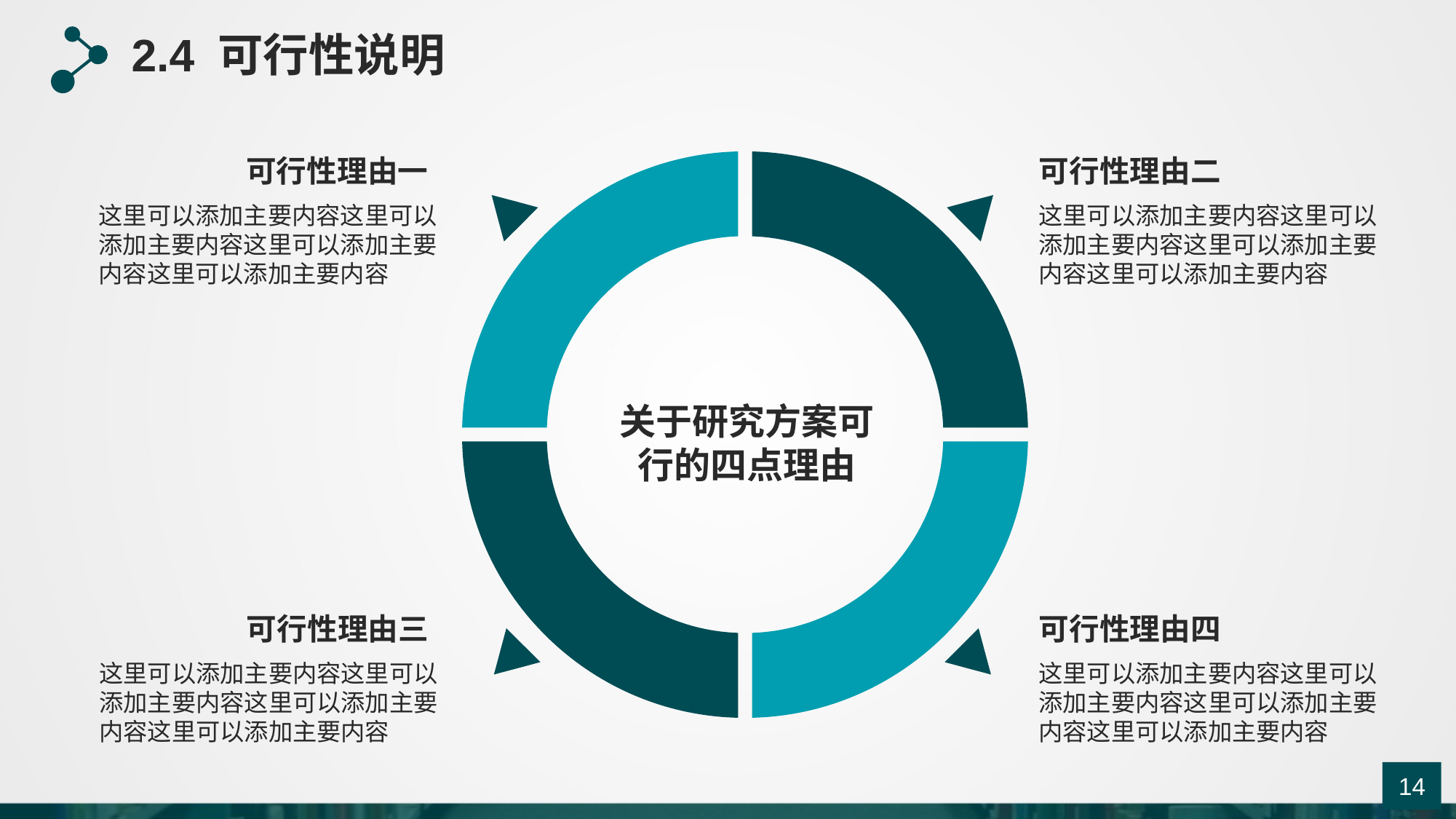

2.4 可行性说明

可行性理由一
可行性理由二

这里可以添加主要内容这里可以添加主要内容这里可以添加主要内容这里可以添加主要内容
这里可以添加主要内容这里可以添加主要内容这里可以添加主要内容这里可以添加主要内容
关于研究方案可行的四点理由

可行性理由三
可行性理由四

这里可以添加主要内容这里可以添加主要内容这里可以添加主要内容这里可以添加主要内容
这里可以添加主要内容这里可以添加主要内容这里可以添加主要内容这里可以添加主要内容